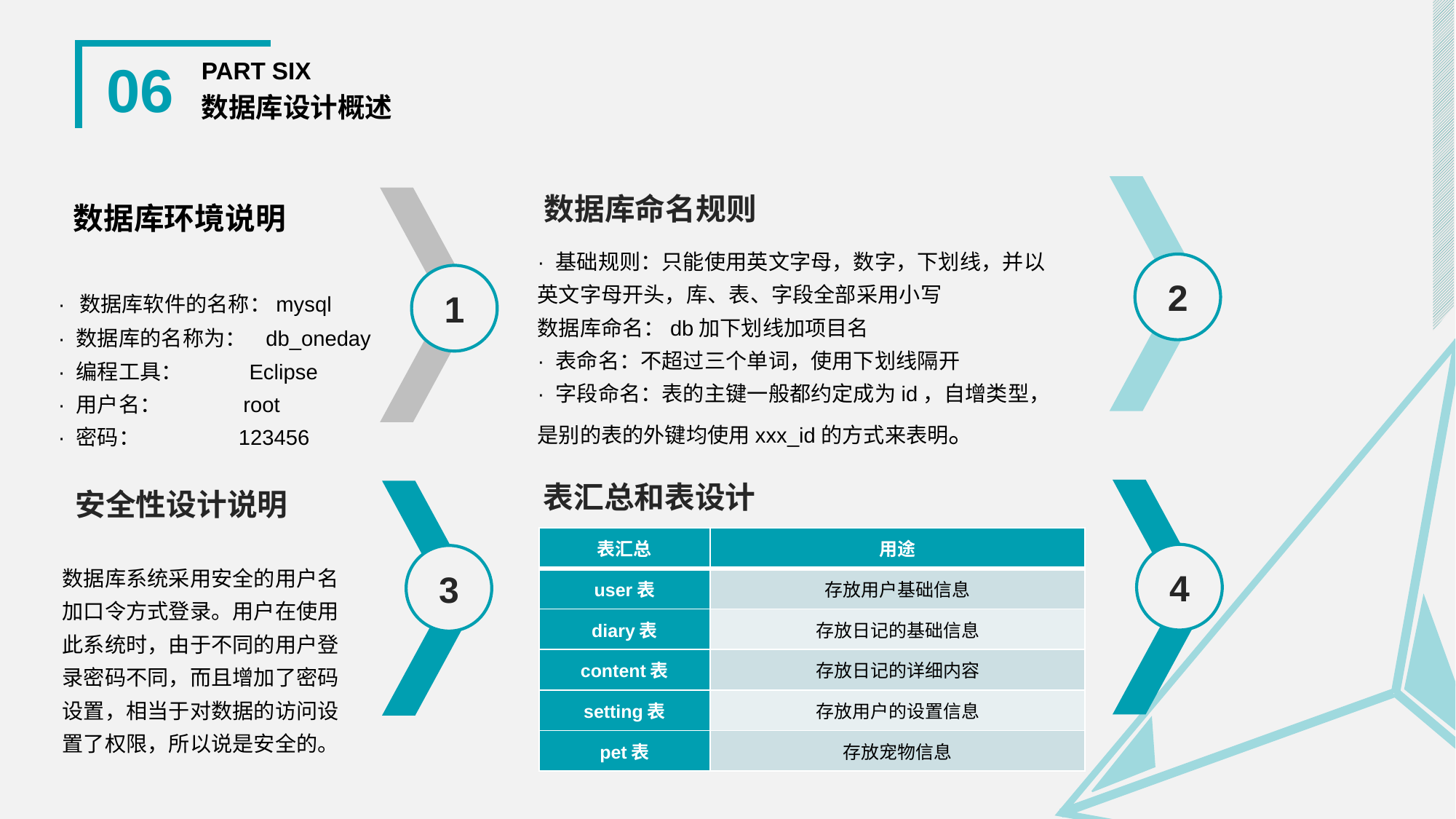

06
PART SIX
数据库设计概述

数据库命名规则

数据库环境说明
· 基础规则：只能使用英文字母，数字，下划线，并以英文字母开头，库、表、字段全部采用小写
数据库命名：db加下划线加项目名
· 表命名：不超过三个单词，使用下划线隔开
· 字段命名：表的主键一般都约定成为id，自增类型，是别的表的外键均使用xxx_id的方式来表明。
2
1
· 数据库软件的名称：mysql
· 数据库的名称为：   db_oneday
· 编程工具：             Eclipse
· 用户名：	               root
· 密码：	              123456
表汇总和表设计

安全性设计说明

| 表汇总 | 用途 |
| --- | --- |
| user表 | 存放用户基础信息 |
| diary表 | 存放日记的基础信息 |
| content表 | 存放日记的详细内容 |
| setting表 | 存放用户的设置信息 |
| pet表 | 存放宠物信息 |
4
3

数据库系统采用安全的用户名加口令方式登录。用户在使用此系统时，由于不同的用户登录密码不同，而且增加了密码设置，相当于对数据的访问设置了权限，所以说是安全的。